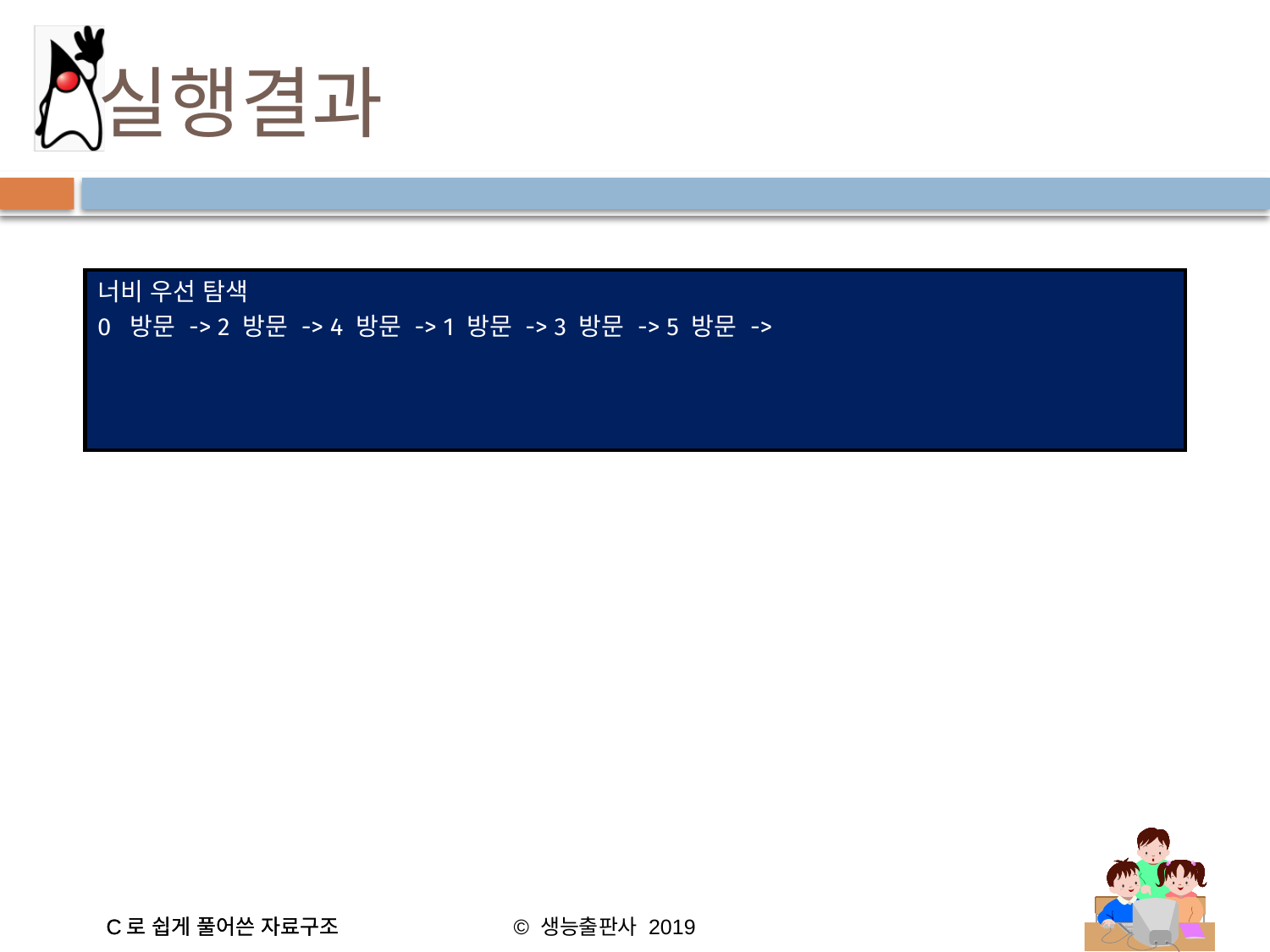

# 실행결과
너비 우선 탐색
0  방문 -> 2 방문 -> 4 방문 -> 1 방문 -> 3 방문 -> 5 방문 ->